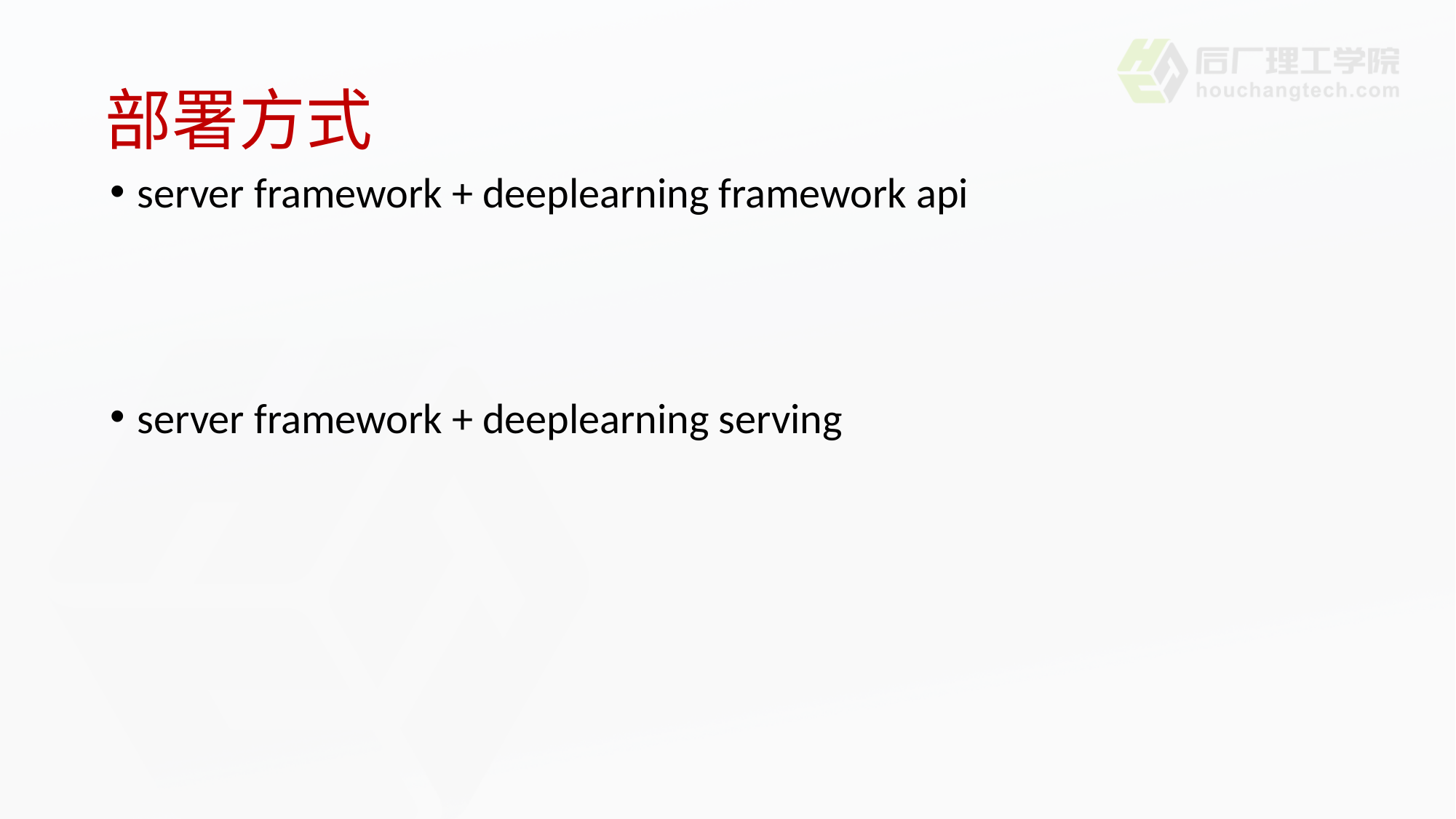

# 部署方式
server framework + deeplearning framework api

server framework + deeplearning serving